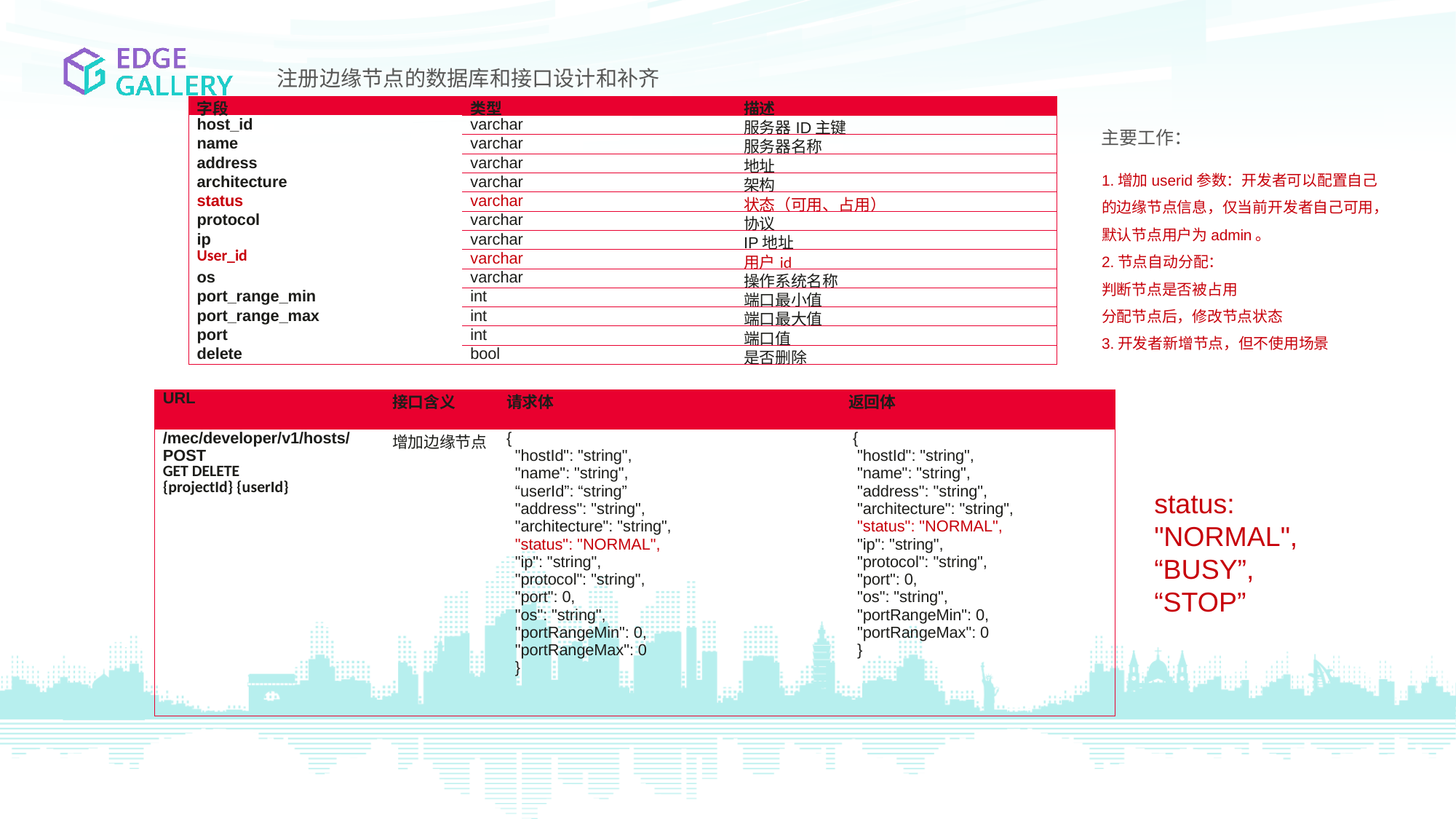

注册边缘节点的数据库和接口设计和补齐
| 字段 | 类型 | 描述 |
| --- | --- | --- |
| host\_id | varchar | 服务器ID主键 |
| name | varchar | 服务器名称 |
| address | varchar | 地址 |
| architecture | varchar | 架构 |
| status | varchar | 状态（可用、占用） |
| protocol | varchar | 协议 |
| ip | varchar | IP地址 |
| User\_id | varchar | 用户id |
| os | varchar | 操作系统名称 |
| port\_range\_min | int | 端口最小值 |
| port\_range\_max | int | 端口最大值 |
| port | int | 端口值 |
| delete | bool | 是否删除 |
主要工作：
1.增加userid参数：开发者可以配置自己的边缘节点信息，仅当前开发者自己可用，默认节点用户为admin。
2.节点自动分配：
判断节点是否被占用
分配节点后，修改节点状态
3.开发者新增节点，但不使用场景

| URL | 接口含义 | 请求体 | 返回体 |
| --- | --- | --- | --- |
| /mec/developer/v1/hosts/ POST GET DELETE {projectId} {userId} | 增加边缘节点 | { "hostId": "string", "name": "string", “userId”: “string” "address": "string", "architecture": "string", "status": "NORMAL", "ip": "string", "protocol": "string", "port": 0, "os": "string", "portRangeMin": 0, "portRangeMax": 0 } | { "hostId": "string", "name": "string", "address": "string", "architecture": "string", "status": "NORMAL", "ip": "string", "protocol": "string", "port": 0, "os": "string", "portRangeMin": 0, "portRangeMax": 0 } |
status:
"NORMAL",
“BUSY”,
“STOP”